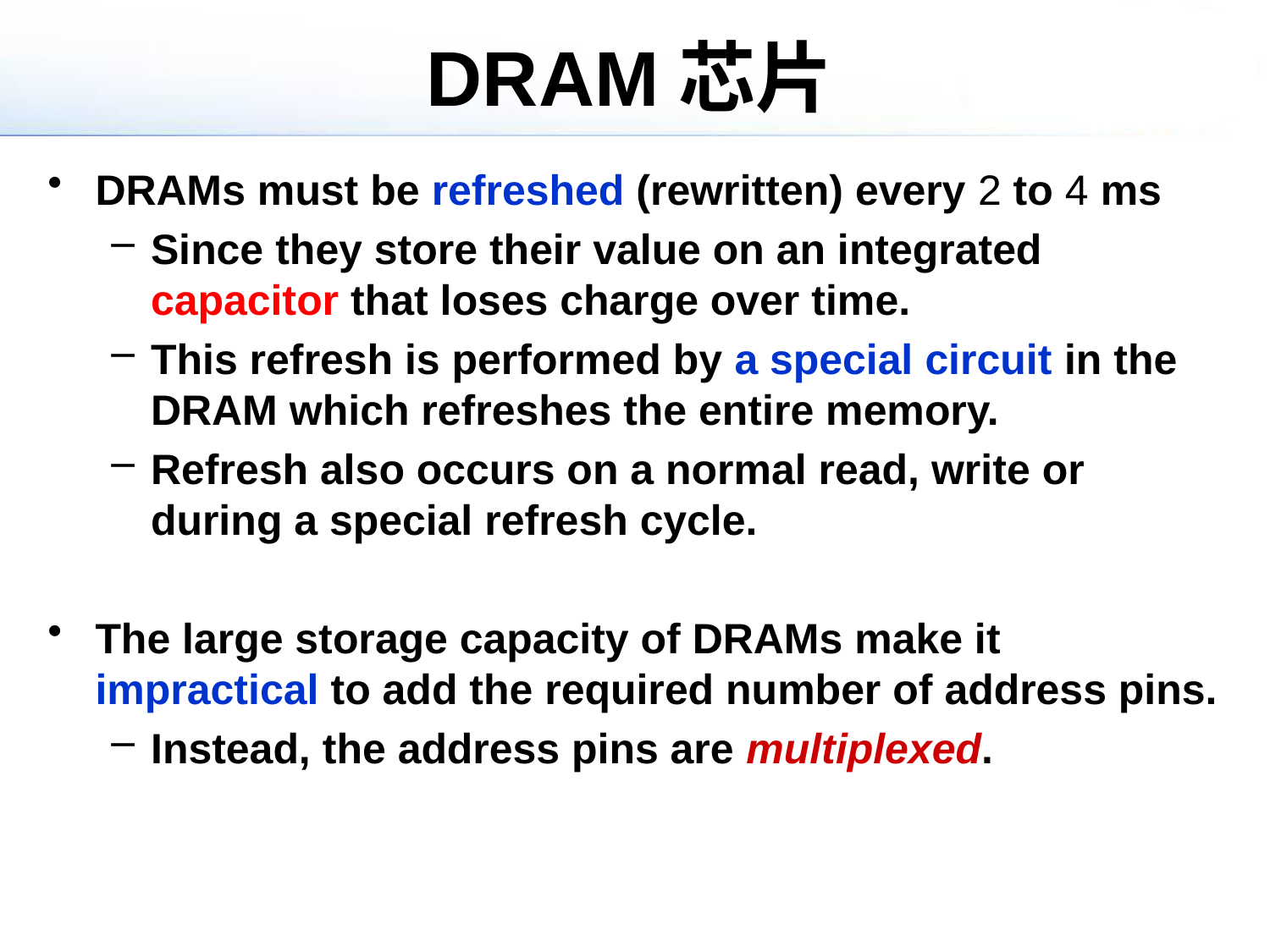

# DRAM芯片
DRAMs must be refreshed (rewritten) every 2 to 4 ms
Since they store their value on an integrated capacitor that loses charge over time.
This refresh is performed by a special circuit in the DRAM which refreshes the entire memory.
Refresh also occurs on a normal read, write or during a special refresh cycle.

The large storage capacity of DRAMs make it impractical to add the required number of address pins.
Instead, the address pins are multiplexed.